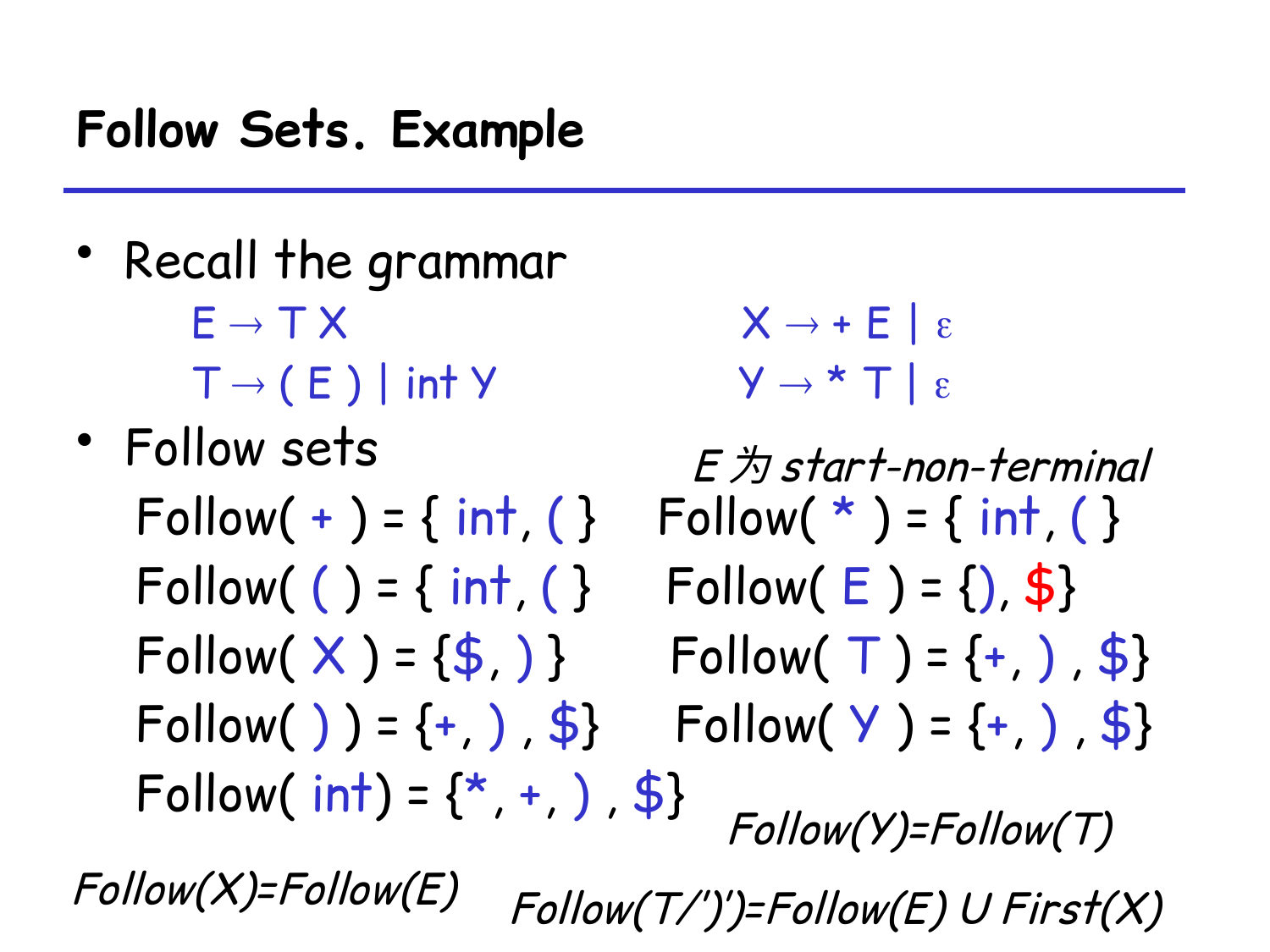

# Follow Sets. Example
Recall the grammar
    E → T X                               X → + E | ε
    T → ( E ) | int Y                   Y → * T | ε
Follow sets
    Follow( + ) = { int, ( }    Follow( * ) = { int, ( }
    Follow( ( ) = { int, ( }     Follow( E ) = {), $}
    Follow( X ) = {$, ) }       Follow( T ) = {+, ) , $}
    Follow( ) ) = {+, ) , $}     Follow( Y ) = {+, ) , $}
    Follow( int) = {*, +, ) , $}
E为start-non-terminal
Follow(Y)=Follow(T)
Follow(X)=Follow(E)
29
Follow(T/’)’)=Follow(E) U First(X)